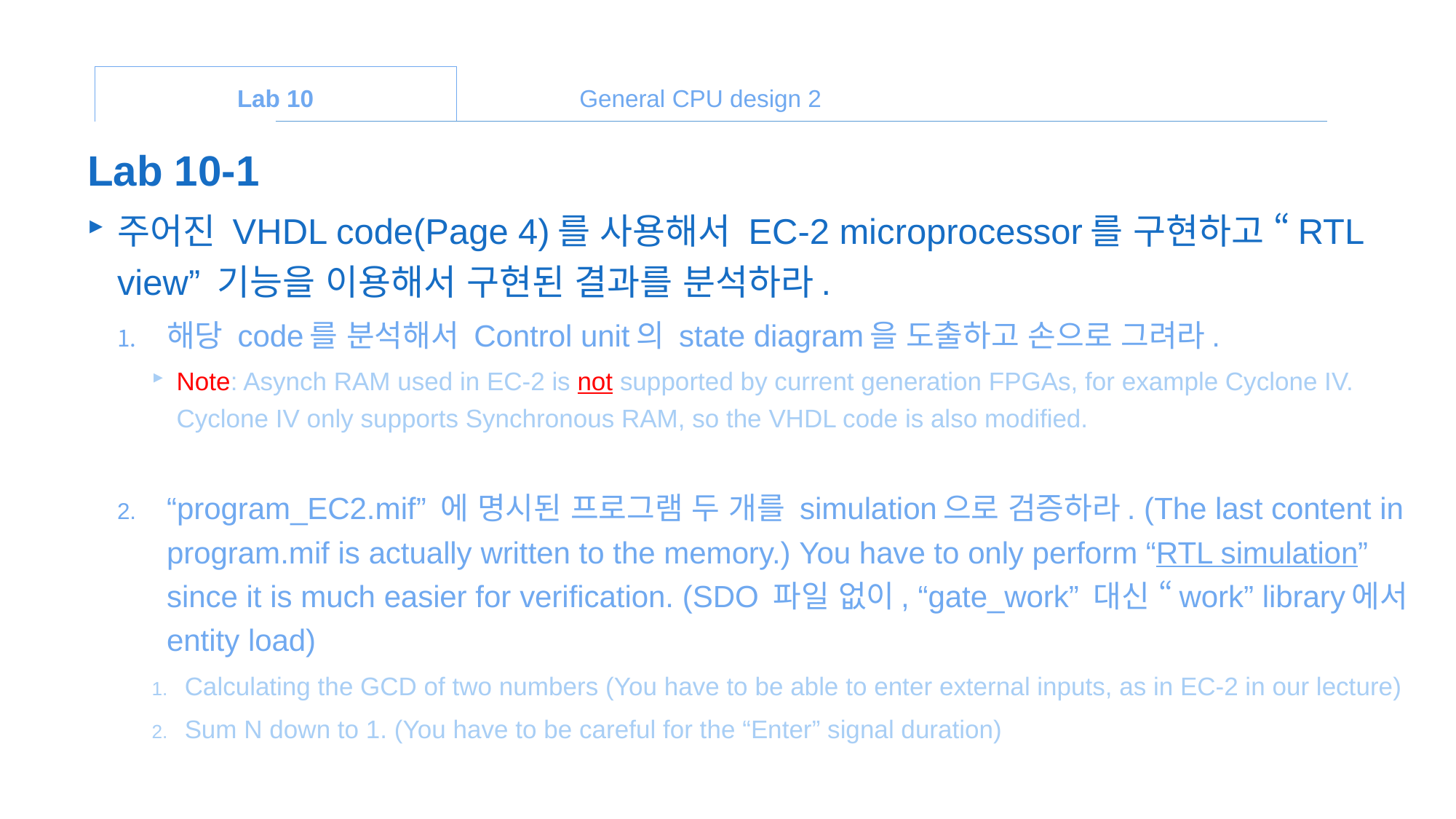

Lab 10
General CPU design 2
Lab 10-1
주어진 VHDL code(Page 4)를 사용해서 EC-2 microprocessor를 구현하고 “RTL view” 기능을 이용해서 구현된 결과를 분석하라.
해당 code를 분석해서 Control unit의 state diagram을 도출하고 손으로 그려라.
Note: Asynch RAM used in EC-2 is not supported by current generation FPGAs, for example Cyclone IV. Cyclone IV only supports Synchronous RAM, so the VHDL code is also modified.

“program_EC2.mif” 에 명시된 프로그램 두 개를 simulation으로 검증하라. (The last content in program.mif is actually written to the memory.) You have to only perform “RTL simulation” since it is much easier for verification. (SDO 파일 없이, “gate_work” 대신 “work” library에서 entity load)
Calculating the GCD of two numbers (You have to be able to enter external inputs, as in EC-2 in our lecture)
Sum N down to 1. (You have to be careful for the “Enter” signal duration)